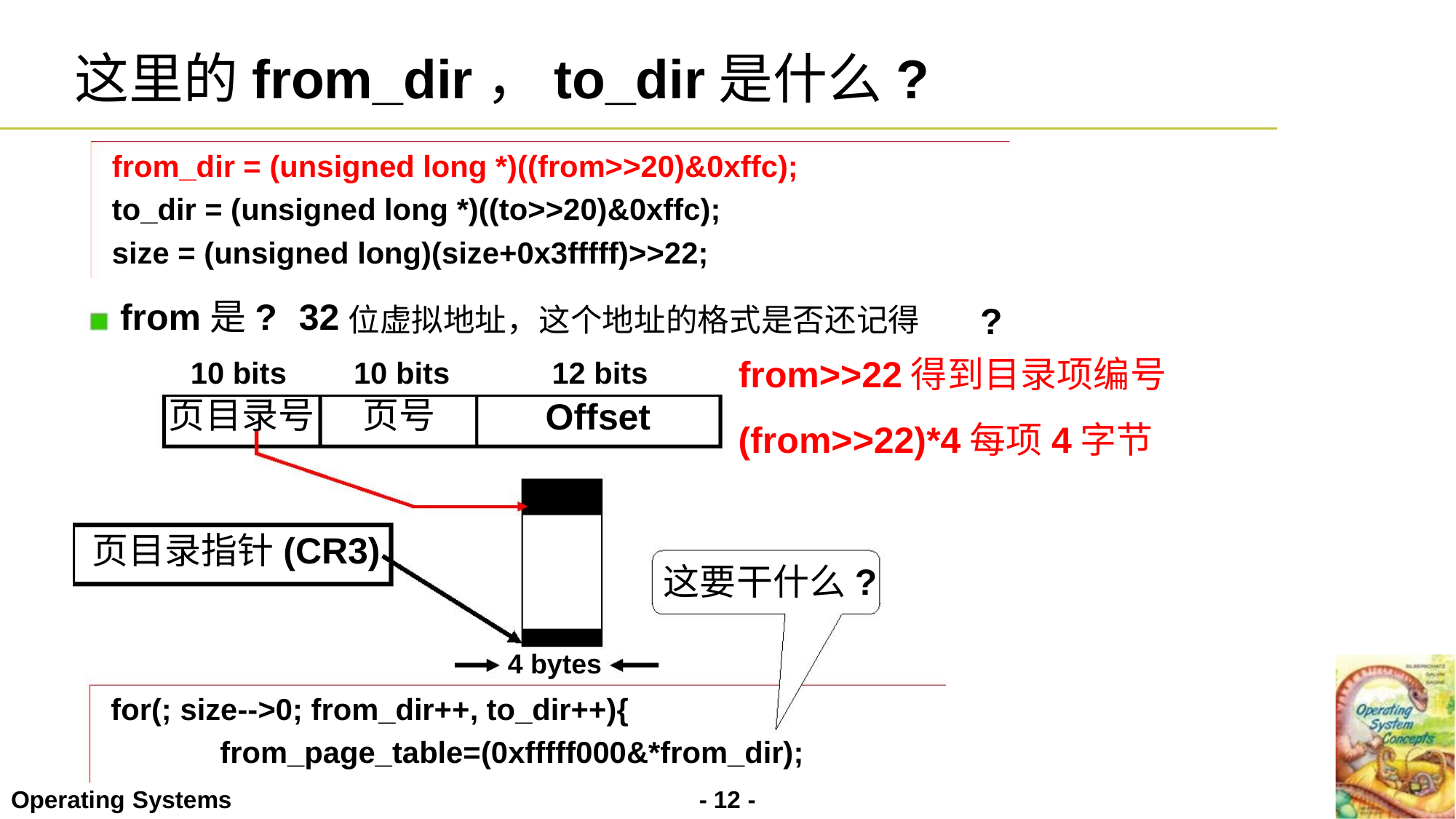

这里的from_dir，to_dir是什么?

from_dir = (unsigned long *)((from>>20)&0xffc);
to_dir = (unsigned long *)((to>>20)&0xffc);
size = (unsigned long)(size+0x3fffff)>>22;
from是? 32位虚拟地址，这个地址的格式是否还记得
?

from>>22得到目录项编号
10 bits 10 bits
页目录号 页号
12 bits
Offset

(from>>22)*4每项4字节
页目录指针(CR3)
这要干什么?
4 bytes

for(; size-->0; from_dir++, to_dir++){
from_page_table=(0xfffff000&*from_dir);
- 12 -
Operating Systems